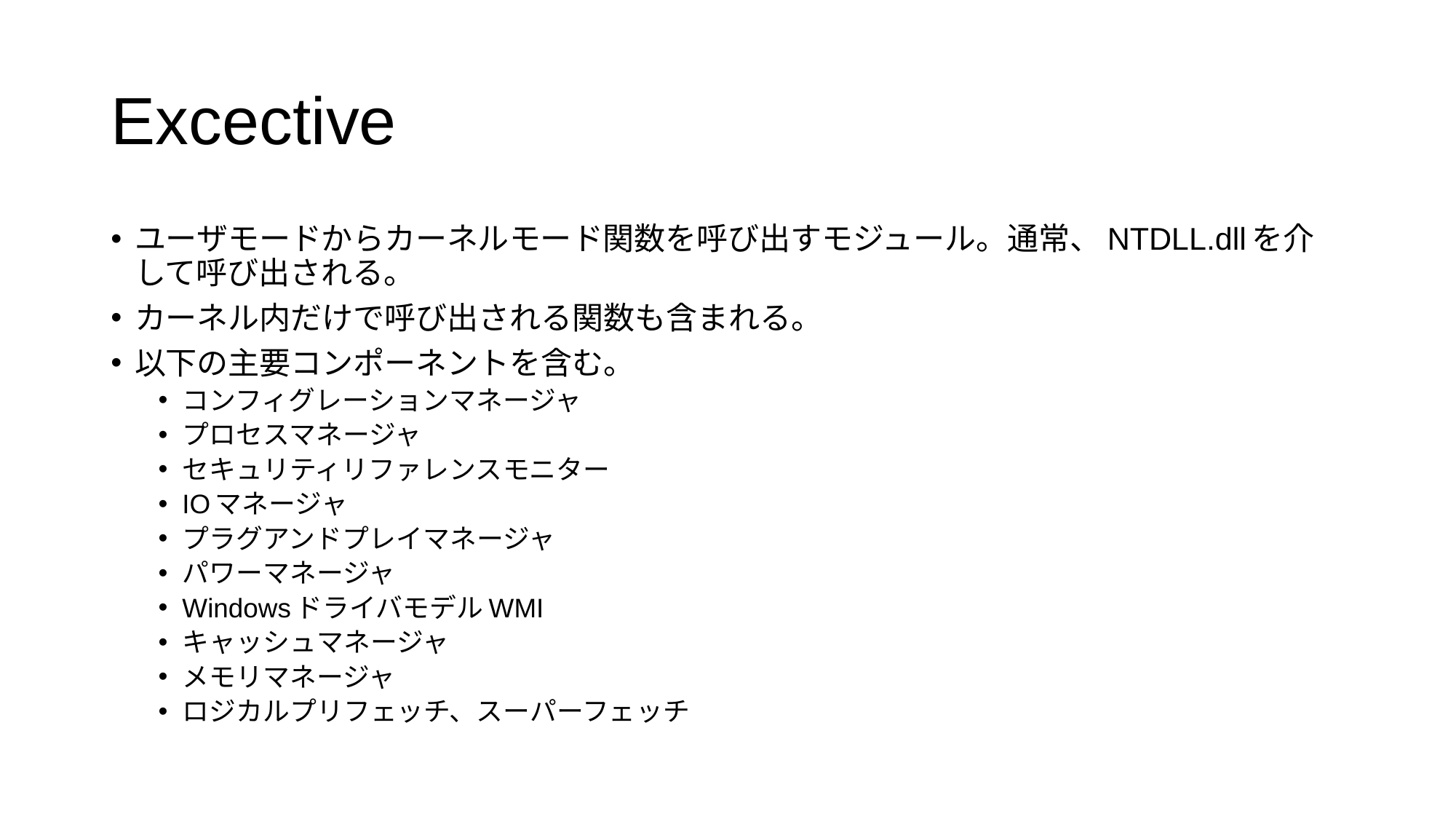

# Excective
ユーザモードからカーネルモード関数を呼び出すモジュール。通常、NTDLL.dllを介して呼び出される。
カーネル内だけで呼び出される関数も含まれる。
以下の主要コンポーネントを含む。
コンフィグレーションマネージャ
プロセスマネージャ
セキュリティリファレンスモニター
IOマネージャ
プラグアンドプレイマネージャ
パワーマネージャ
WindowsドライバモデルWMI
キャッシュマネージャ
メモリマネージャ
ロジカルプリフェッチ、スーパーフェッチ